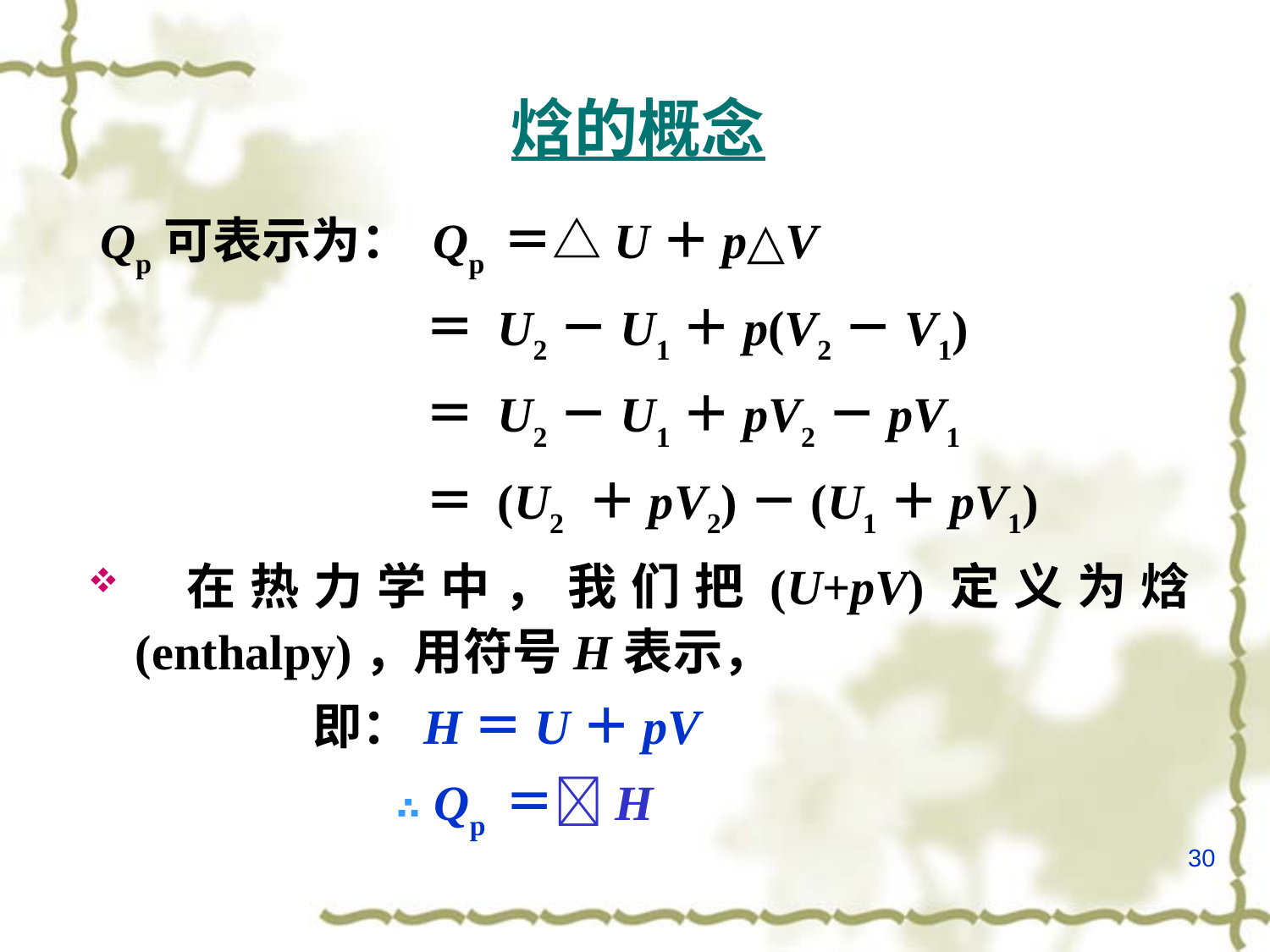

# 焓的概念
 Qp可表示为： Qp ＝△U＋p△V
                             ＝ U2－U1＋p(V2－V1)
                             ＝ U2－U1＋pV2－pV1
                             ＝ (U2 ＋pV2)－(U1＋pV1)
 在热力学中，我们把(U+pV)定义为焓(enthalpy)，用符号H表示，
                   即：H＝U＋pV
                         ∴ Qp ＝ΔH
30